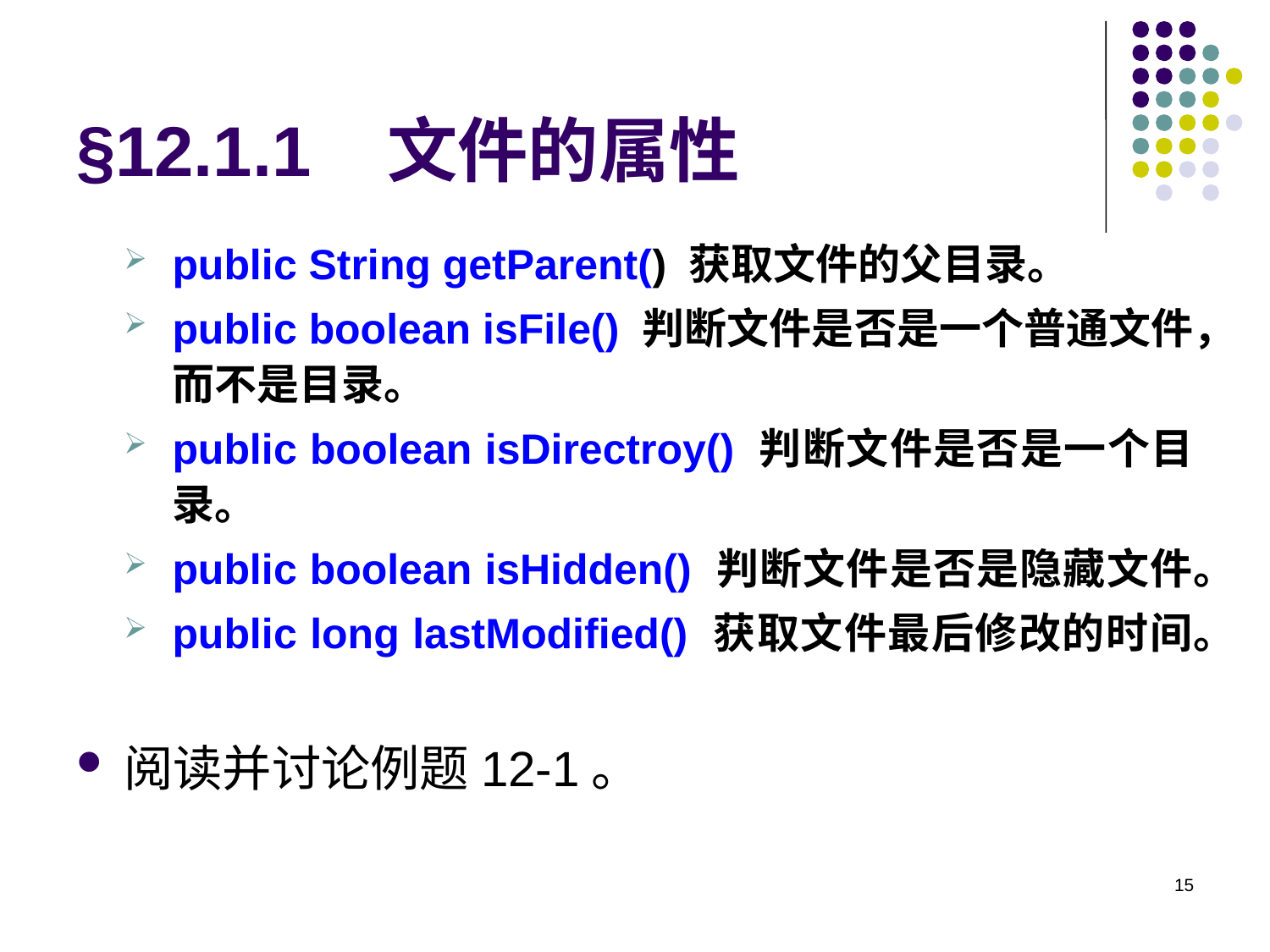

# §12.1.1   文件的属性
public String getParent() 获取文件的父目录。
public boolean isFile() 判断文件是否是一个普通文件，而不是目录。
public boolean isDirectroy() 判断文件是否是一个目录。
public boolean isHidden() 判断文件是否是隐藏文件。
public long lastModified() 获取文件最后修改的时间。

阅读并讨论例题12-1。

15